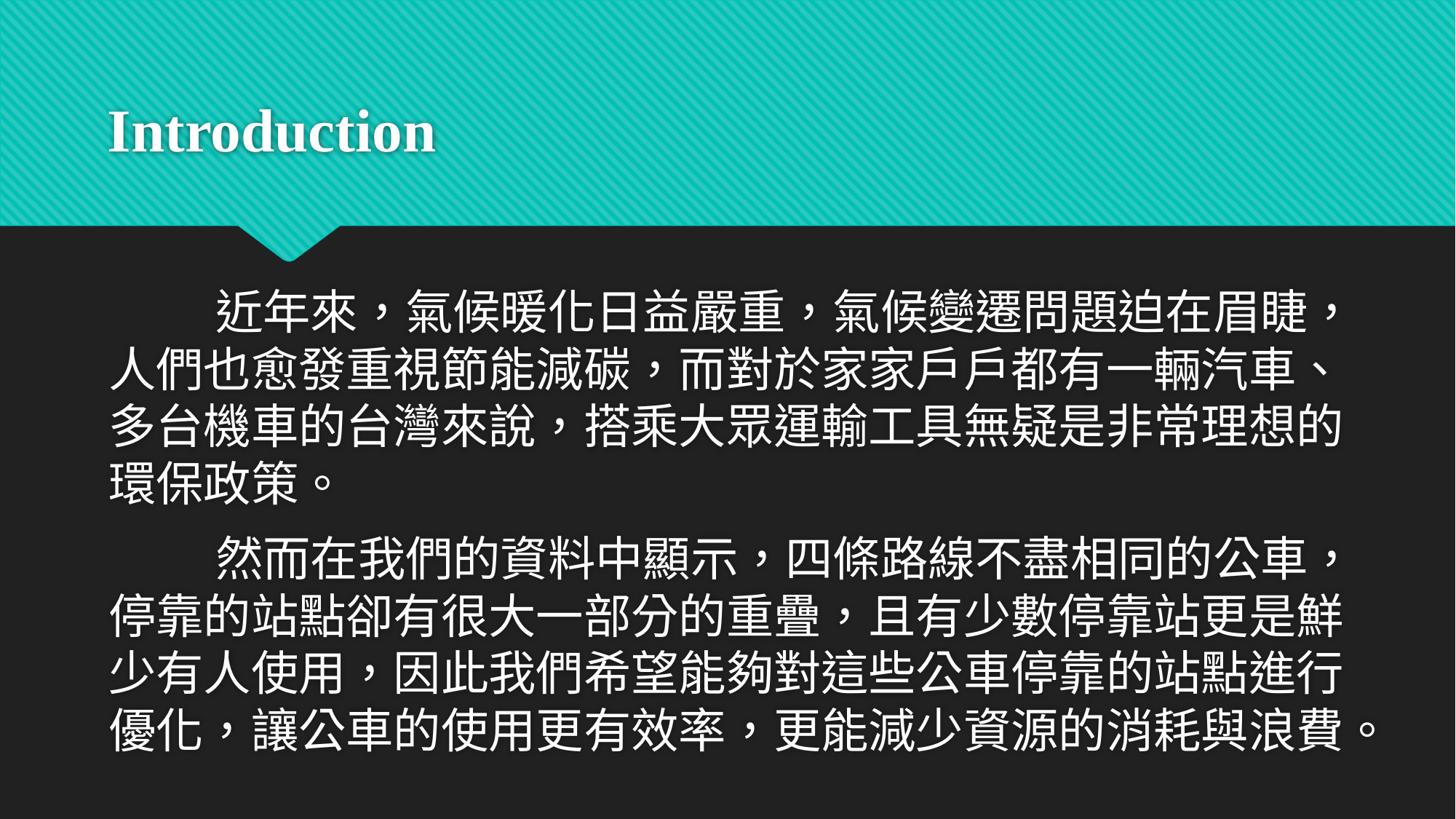

# Introduction
	近年來，氣候暖化日益嚴重，氣候變遷問題迫在眉睫，人們也愈發重視節能減碳，而對於家家戶戶都有一輛汽車、多台機車的台灣來說，搭乘大眾運輸工具無疑是非常理想的環保政策。
	然而在我們的資料中顯示，四條路線不盡相同的公車，停靠的站點卻有很大一部分的重疊，且有少數停靠站更是鮮少有人使用，因此我們希望能夠對這些公車停靠的站點進行優化，讓公車的使用更有效率，更能減少資源的消耗與浪費。